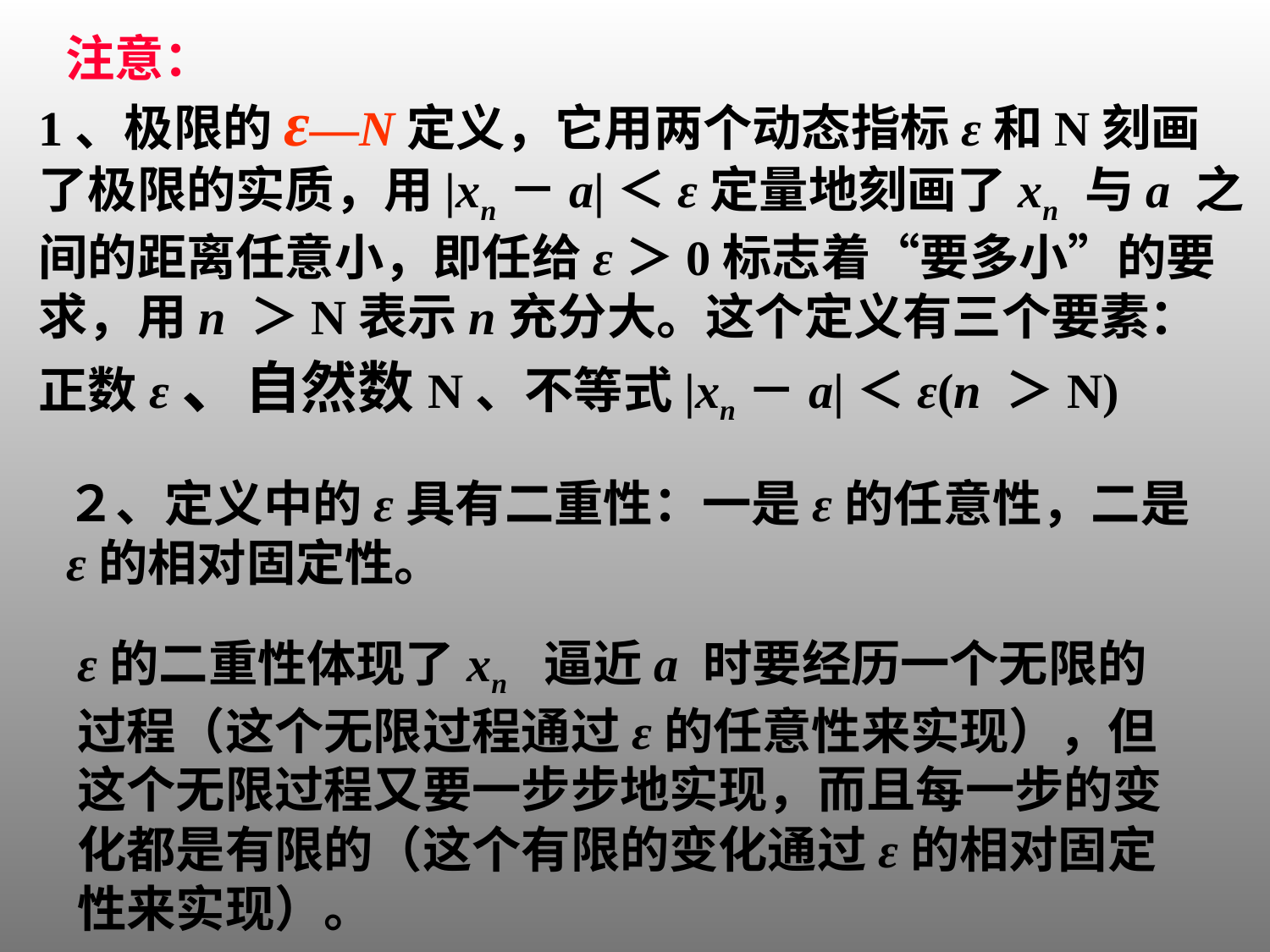

注意：
1、极限的ε—N定义，它用两个动态指标ε和N刻画
了极限的实质，用|xn－a|＜ε定量地刻画了xn  与a 之
间的距离任意小，即任给ε＞0标志着“要多小”的要
求，用n ＞N表示n充分大。这个定义有三个要素：
正数ε、自然数N、不等式|xn－a|＜ε(n ＞N)
２、定义中的ε具有二重性：一是ε的任意性，二是
ε的相对固定性。
ε的二重性体现了xn  逼近a 时要经历一个无限的过程（这个无限过程通过ε的任意性来实现），但这个无限过程又要一步步地实现，而且每一步的变化都是有限的（这个有限的变化通过ε的相对固定性来实现）。